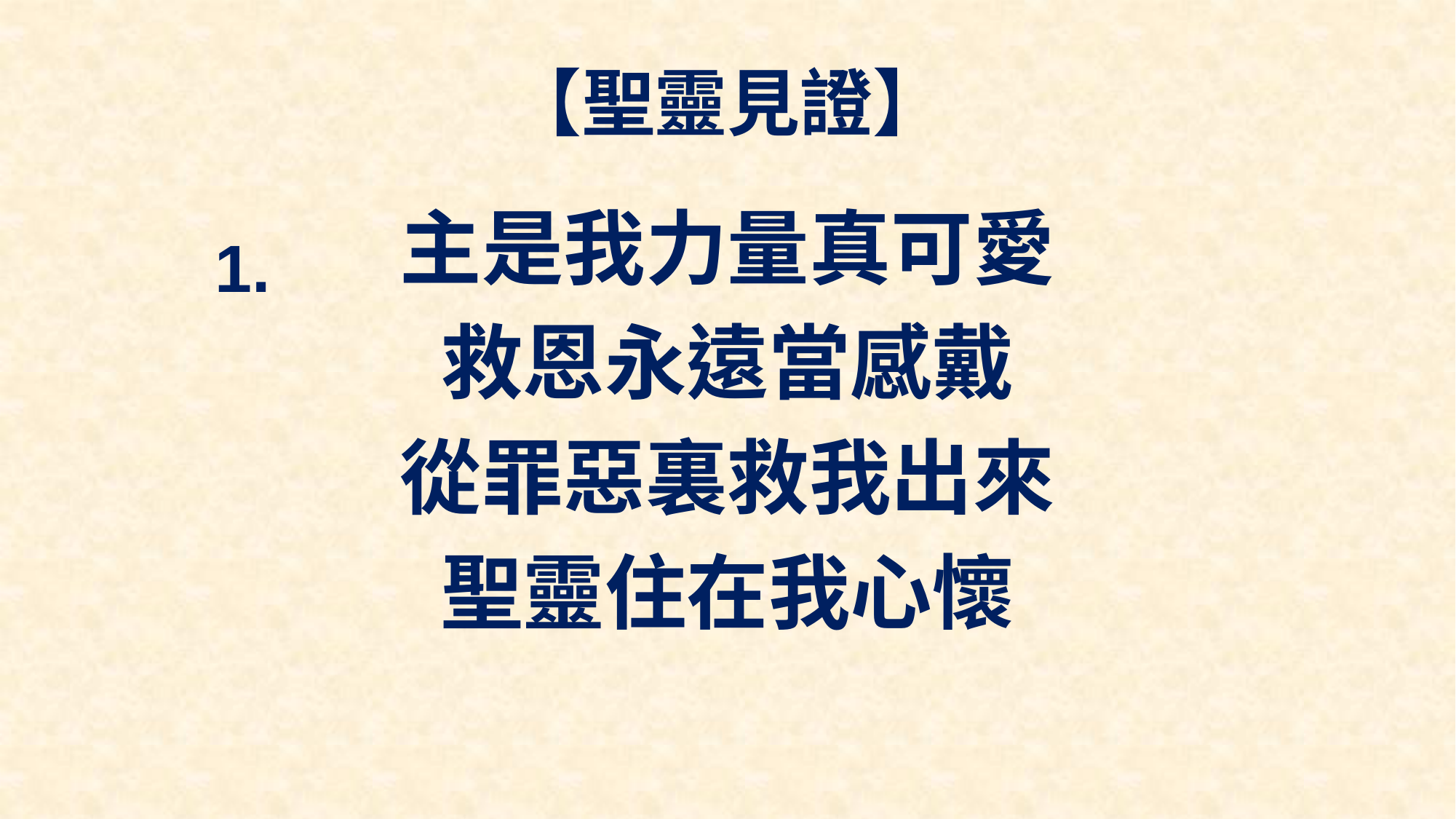

# 【聖靈見證】
主是我力量真可愛
救恩永遠當感戴
從罪惡裏救我出來
聖靈住在我心懷
1.